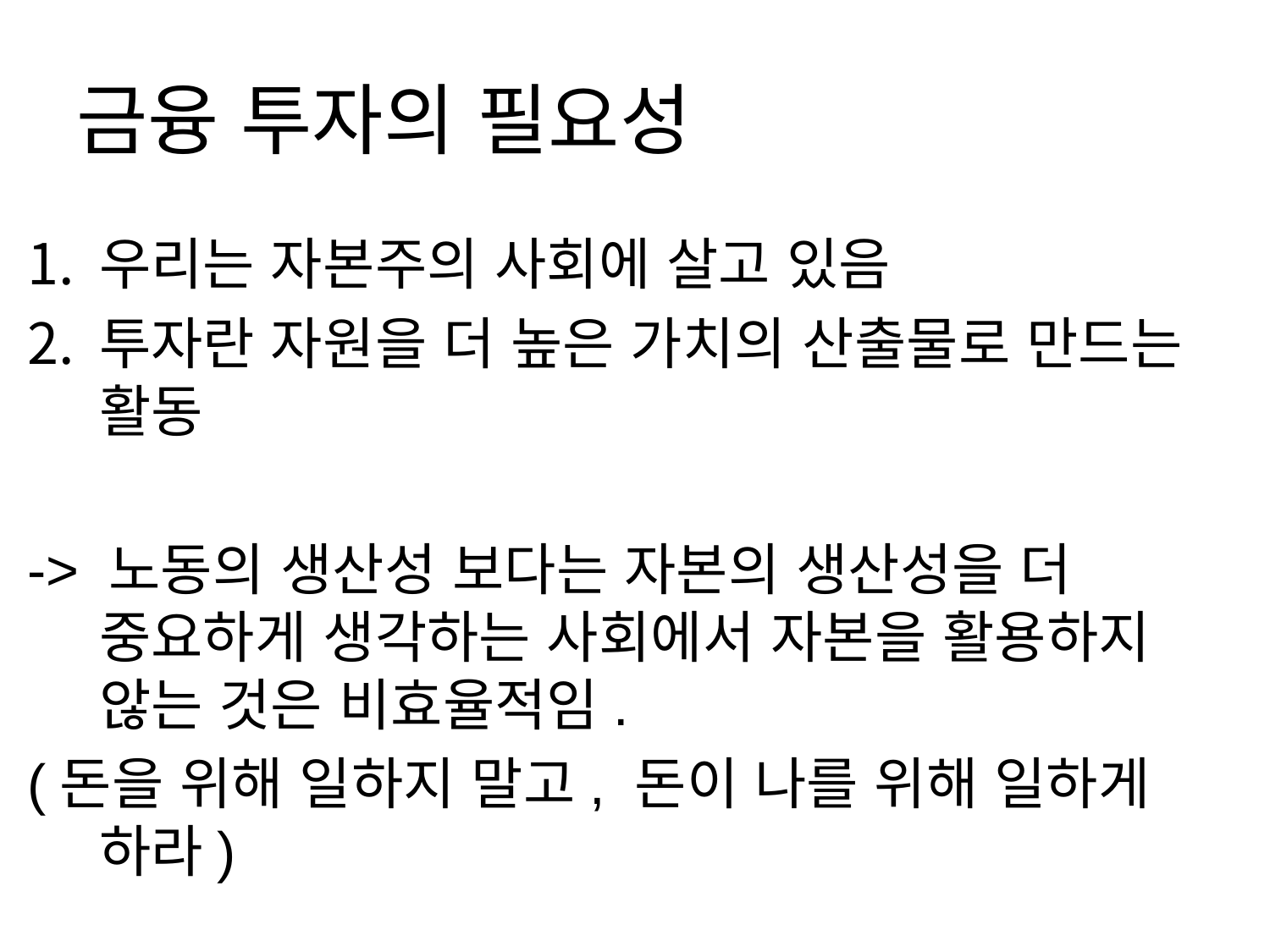

# 금융 투자의 필요성
우리는 자본주의 사회에 살고 있음
투자란 자원을 더 높은 가치의 산출물로 만드는 활동

-> 노동의 생산성 보다는 자본의 생산성을 더 중요하게 생각하는 사회에서 자본을 활용하지 않는 것은 비효율적임.
(돈을 위해 일하지 말고, 돈이 나를 위해 일하게 하라)